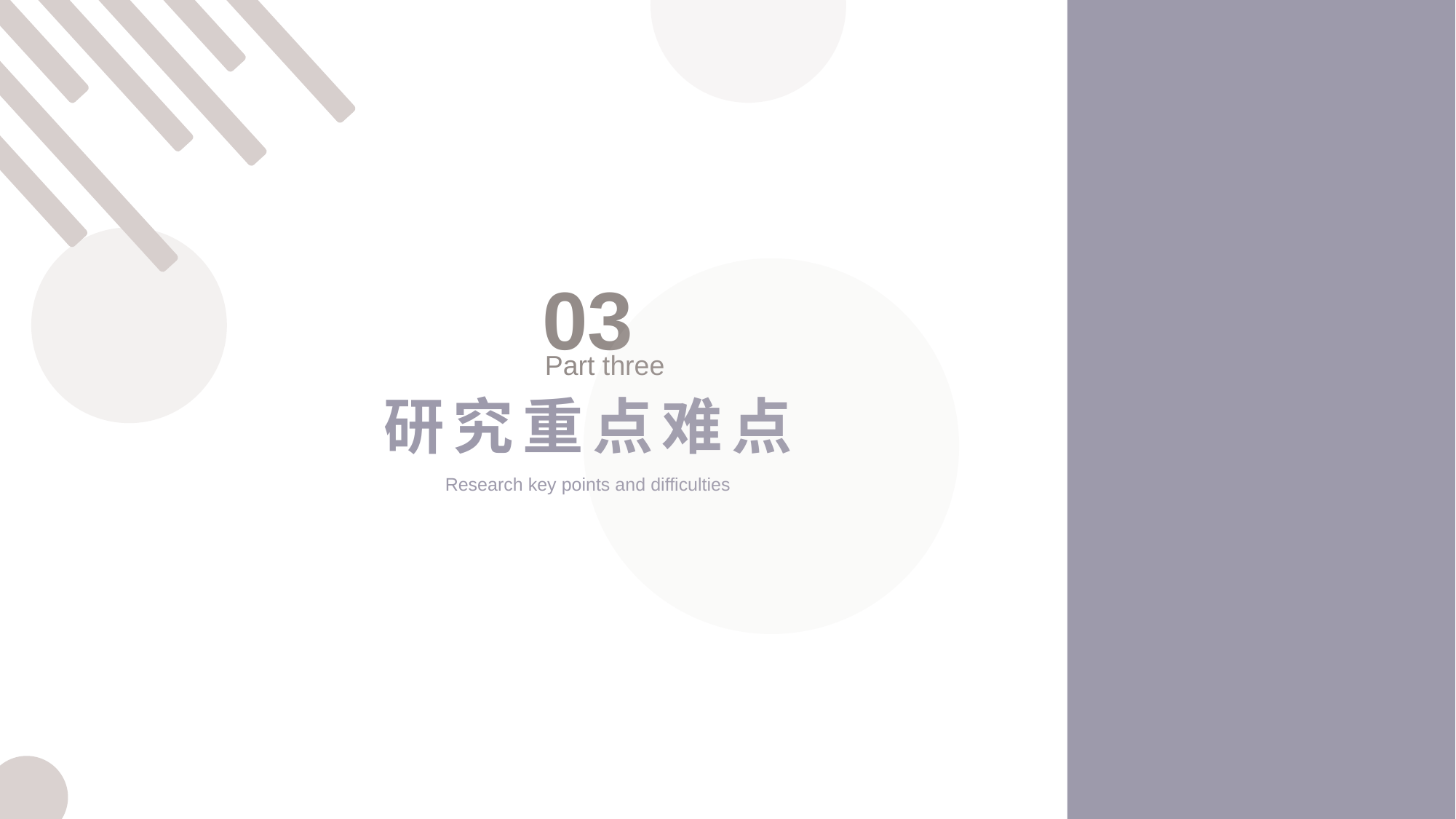

03
Part three
研究重点难点
Research key points and difficulties